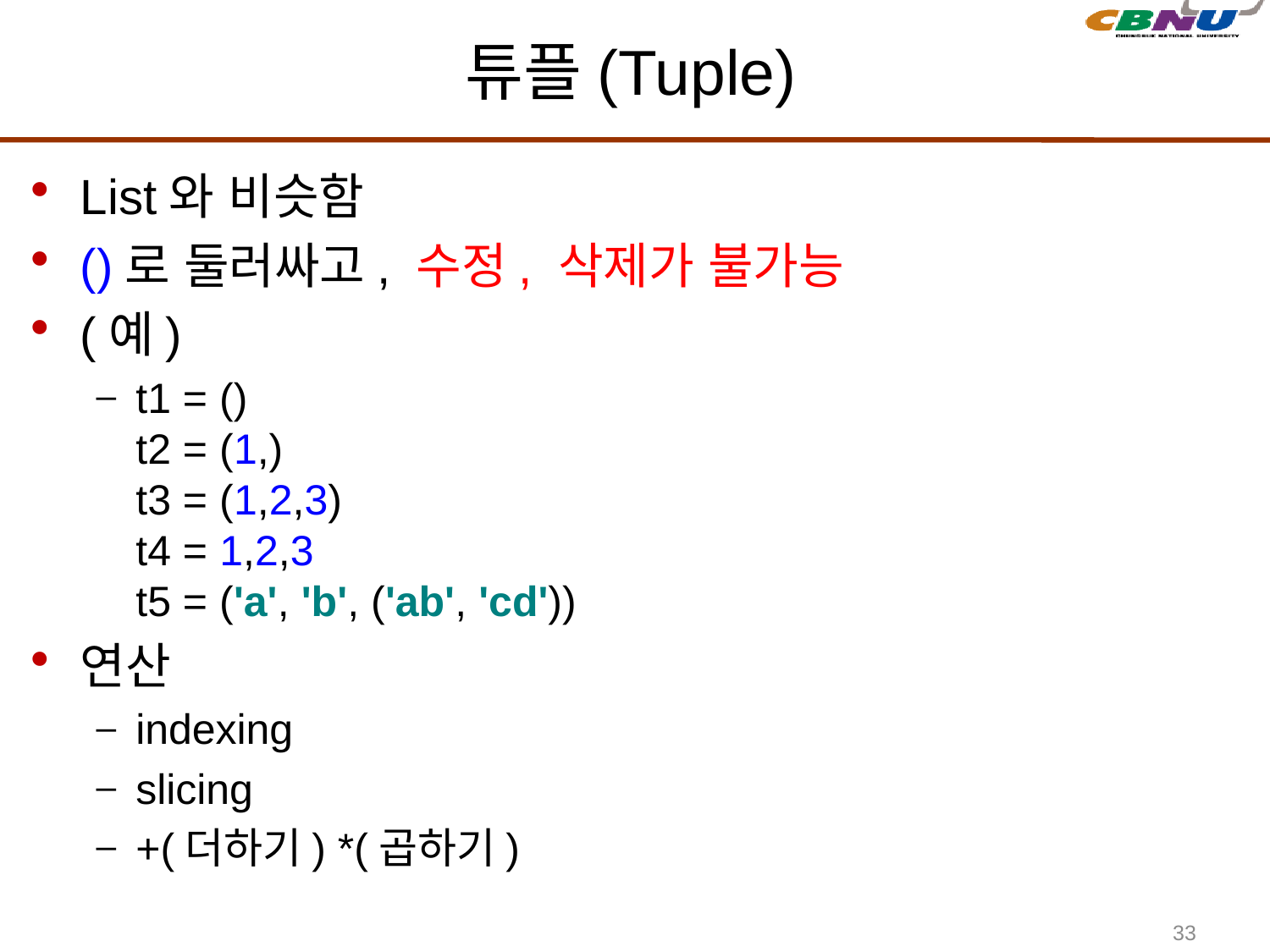

# 튜플(Tuple)
List와 비슷함
()로 둘러싸고, 수정, 삭제가 불가능
(예)
t1 = ()
t2 = (1,)
t3 = (1,2,3)
t4 = 1,2,3
t5 = ('a', 'b', ('ab', 'cd'))
연산
indexing
slicing
+(더하기) *(곱하기)
33